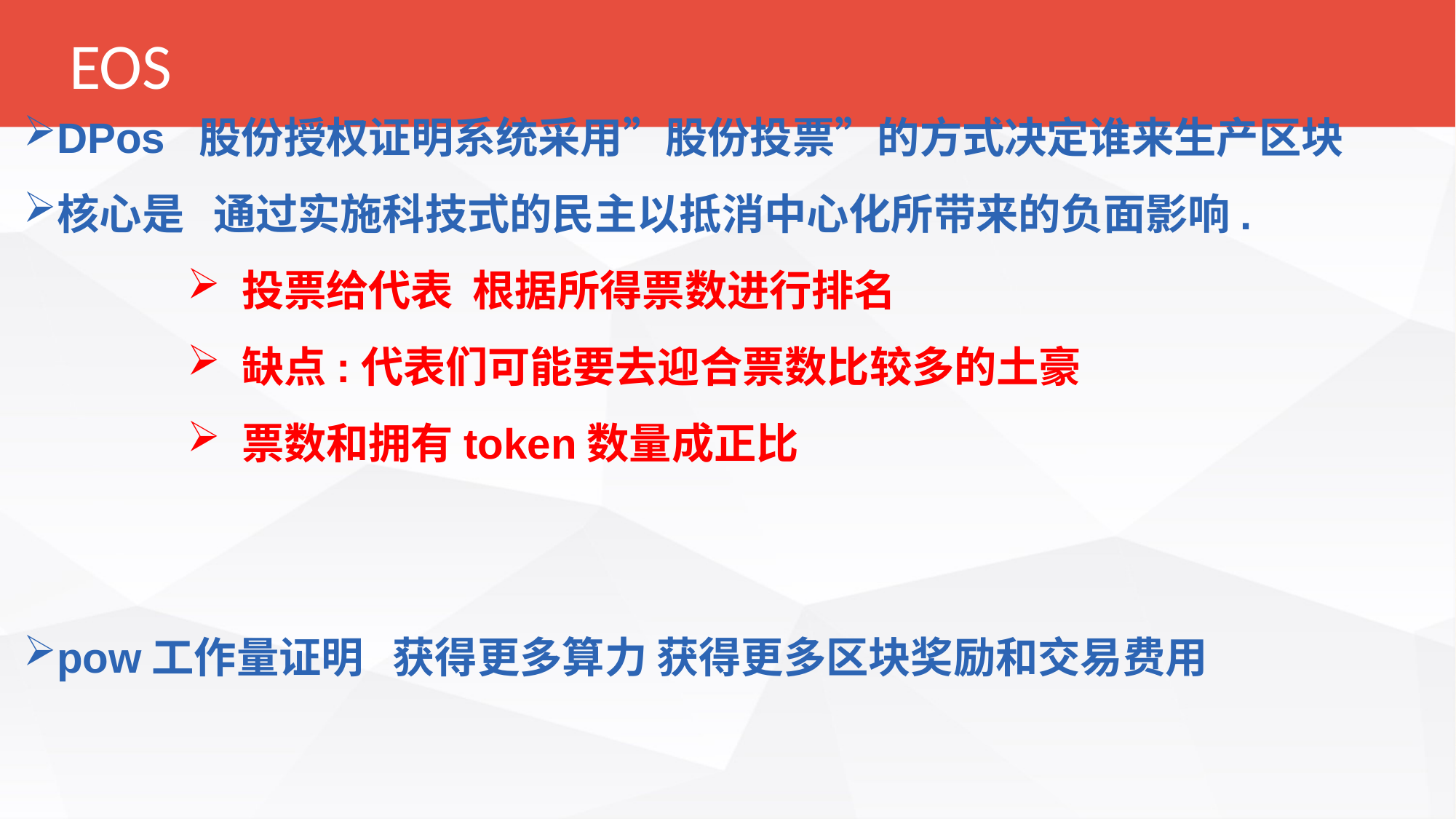

EOS

DPos  股份授权证明系统采用”股份投票”的方式决定谁来生产区块
核心是   通过实施科技式的民主以抵消中心化所带来的负面影响.
投票给代表  根据所得票数进行排名
缺点:代表们可能要去迎合票数比较多的土豪
票数和拥有token数量成正比

pow工作量证明   获得更多算力 获得更多区块奖励和交易费用